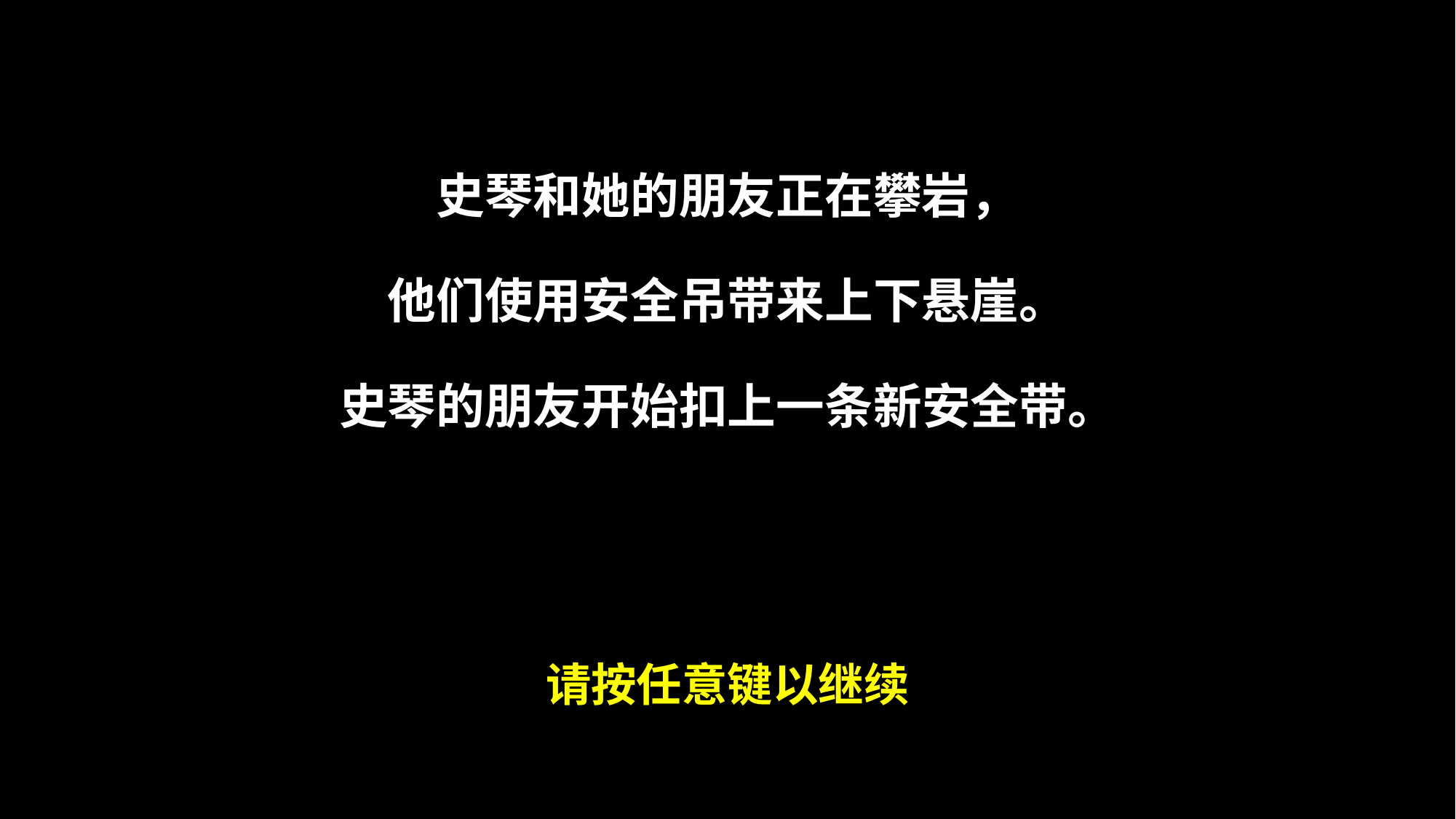

# 史琴和她的朋友正在攀岩， 他们使用安全吊带来上下悬崖。 史琴的朋友开始扣上一条新安全带。
请按任意键以继续